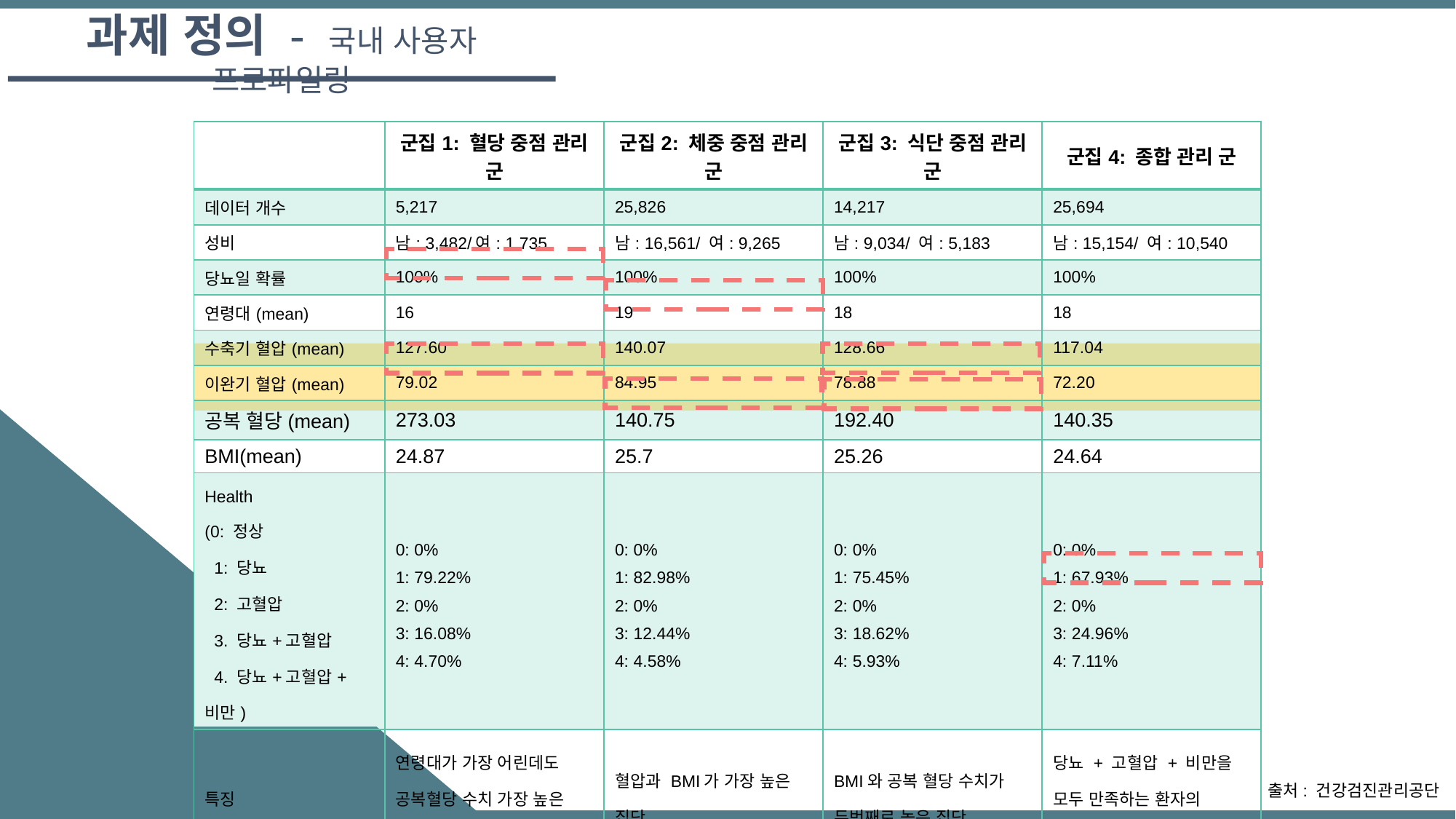

과제 정의 - 국내 사용자 프로파일링

|  | 군집1: 혈당 중점 관리 군 | 군집2: 체중 중점 관리 군 | 군집3: 식단 중점 관리 군 | 군집4: 종합 관리 군 |
| --- | --- | --- | --- | --- |
| 데이터 개수 | 5,217 | 25,826 | 14,217 | 25,694 |
| 성비 | 남: 3,482/여: 1,735 | 남: 16,561/ 여: 9,265 | 남: 9,034/ 여: 5,183 | 남: 15,154/ 여: 10,540 |
| 당뇨일 확률 | 100% | 100% | 100% | 100% |
| 연령대(mean) | 16 | 19 | 18 | 18 |
| 수축기 혈압(mean) | 127.60 | 140.07 | 128.66 | 117.04 |
| 이완기 혈압(mean) | 79.02 | 84.95 | 78.88 | 72.20 |
| 공복 혈당(mean) | 273.03 | 140.75 | 192.40 | 140.35 |
| BMI(mean) | 24.87 | 25.7 | 25.26 | 24.64 |
| Health (0: 정상 1: 당뇨 2: 고혈압 3. 당뇨+고혈압 4. 당뇨+고혈압+비만) | 0: 0% 1: 79.22% 2: 0% 3: 16.08% 4: 4.70% | 0: 0% 1: 82.98% 2: 0% 3: 12.44% 4: 4.58% | 0: 0% 1: 75.45% 2: 0% 3: 18.62% 4: 5.93% | 0: 0% 1: 67.93% 2: 0% 3: 24.96% 4: 7.11% |
| 특징 | 연령대가 가장 어린데도 공복혈당 수치 가장 높은 집단. | 혈압과 BMI가 가장 높은 집단. | BMI와 공복 혈당 수치가 두번째로 높은 집단. | 당뇨 + 고혈압 + 비만을 모두 만족하는 환자의 비율이 높은 집단. |

출처: 건강검진관리공단